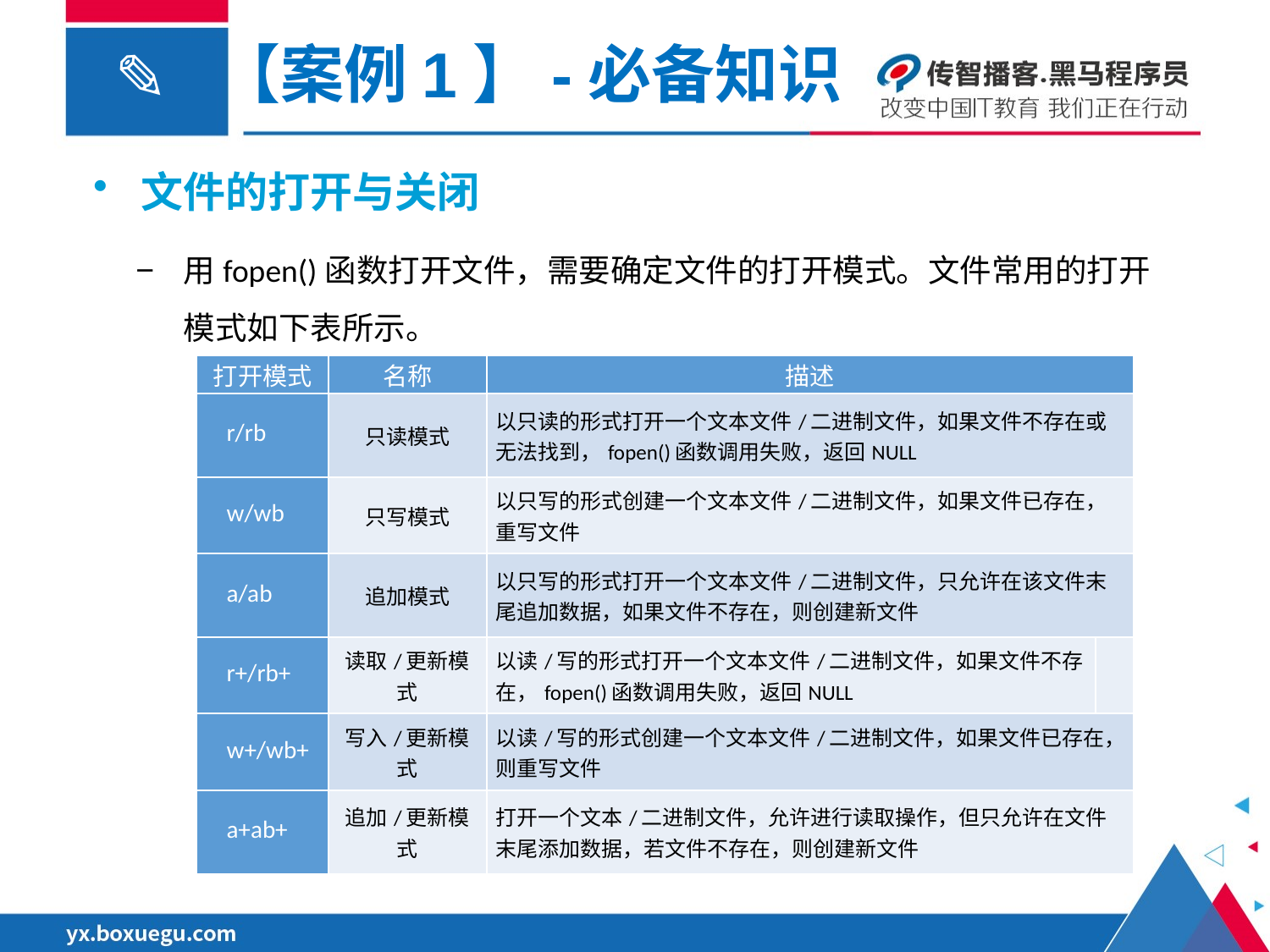

【案例1】-必备知识
文件的打开与关闭
用fopen()函数打开文件，需要确定文件的打开模式。文件常用的打开模式如下表所示。
| 打开模式 | 名称 | 描述 |  |
| --- | --- | --- | --- |
| r/rb | 只读模式 | 以只读的形式打开一个文本文件/二进制文件，如果文件不存在或无法找到，fopen()函数调用失败，返回NULL |  |
| w/wb | 只写模式 | 以只写的形式创建一个文本文件/二进制文件，如果文件已存在，重写文件 |  |
| a/ab | 追加模式 | 以只写的形式打开一个文本文件/二进制文件，只允许在该文件末尾追加数据，如果文件不存在，则创建新文件 |  |
| r+/rb+ | 读取/更新模式 | 以读/写的形式打开一个文本文件/二进制文件，如果文件不存在，fopen()函数调用失败，返回NULL |  |
| w+/wb+ | 写入/更新模式 | 以读/写的形式创建一个文本文件/二进制文件，如果文件已存在，则重写文件 |  |
| a+ab+ | 追加/更新模式 | 打开一个文本/二进制文件，允许进行读取操作，但只允许在文件末尾添加数据，若文件不存在，则创建新文件 |  |